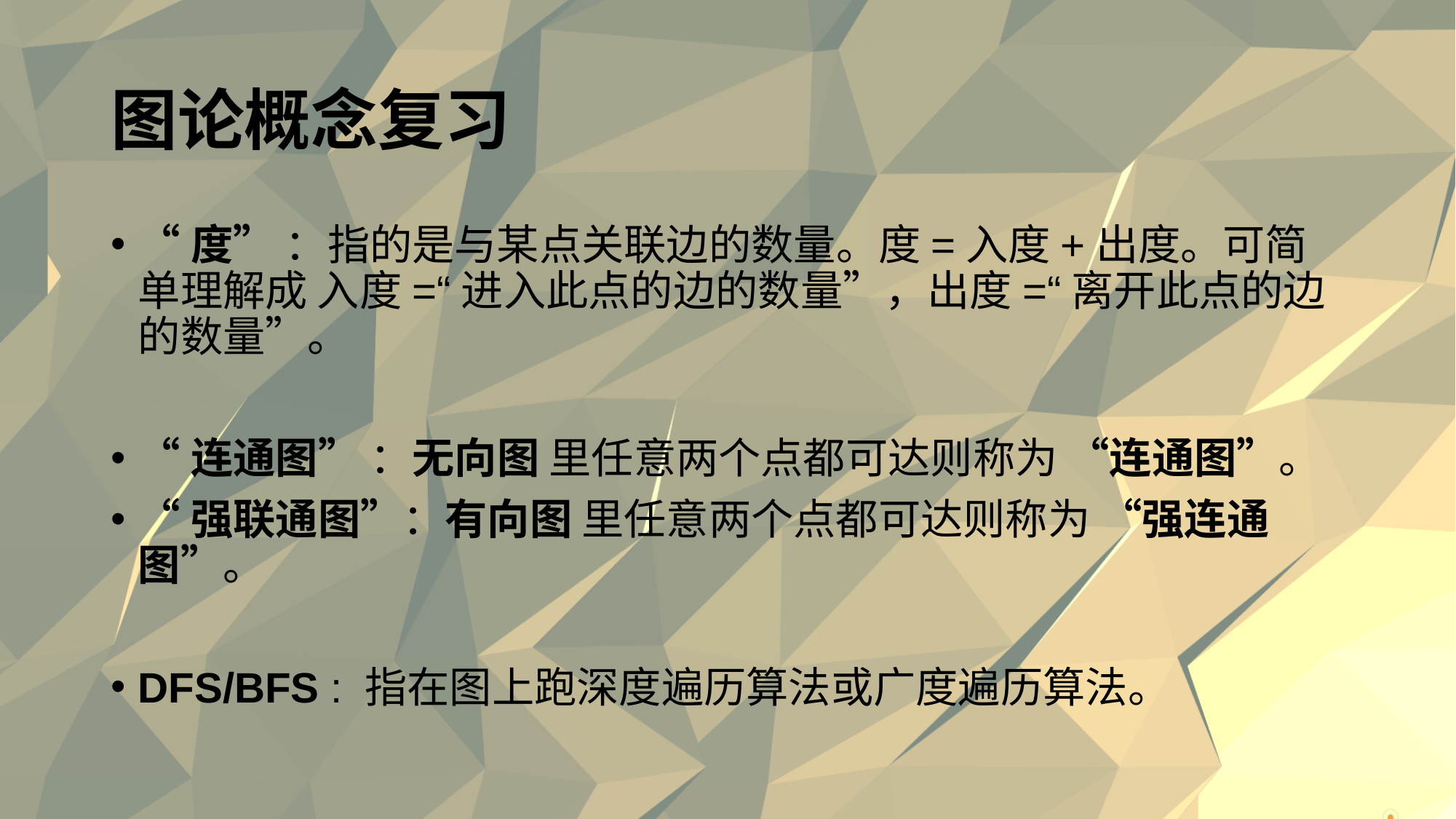

# 图论概念复习
“度” ：指的是与某点关联边的数量。度=入度+出度。可简单理解成 入度=“进入此点的边的数量”，出度=“离开此点的边的数量”。

“连通图” ：无向图 里任意两个点都可达则称为 “连通图”。
“强联通图”：有向图 里任意两个点都可达则称为 “强连通图”。

DFS/BFS : 指在图上跑深度遍历算法或广度遍历算法。